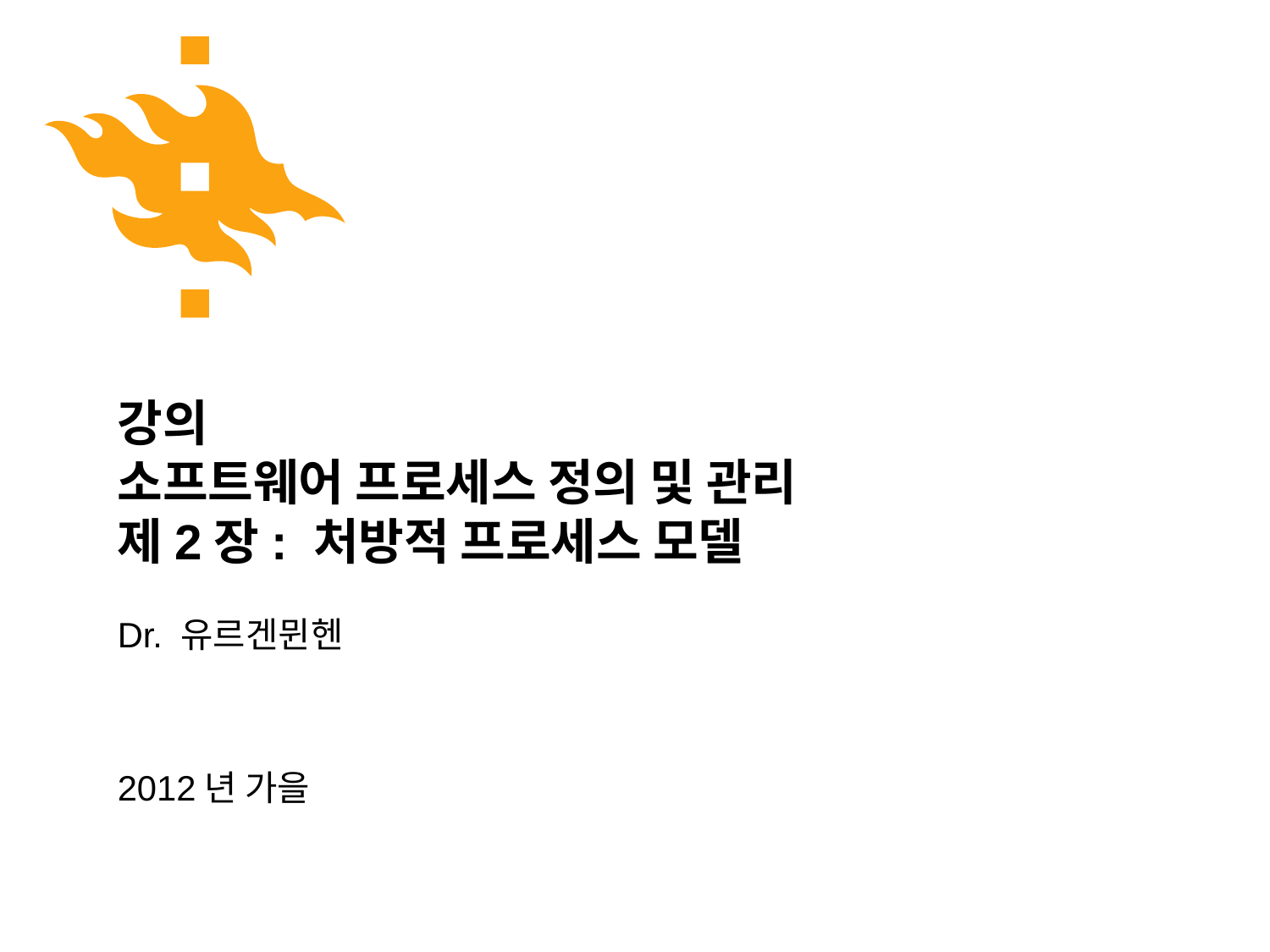

# 강의 소프트웨어 프로세스 정의 및 관리 제2장: 처방적 프로세스 모델
Dr. 유르겐뮌헨

2012년 가을